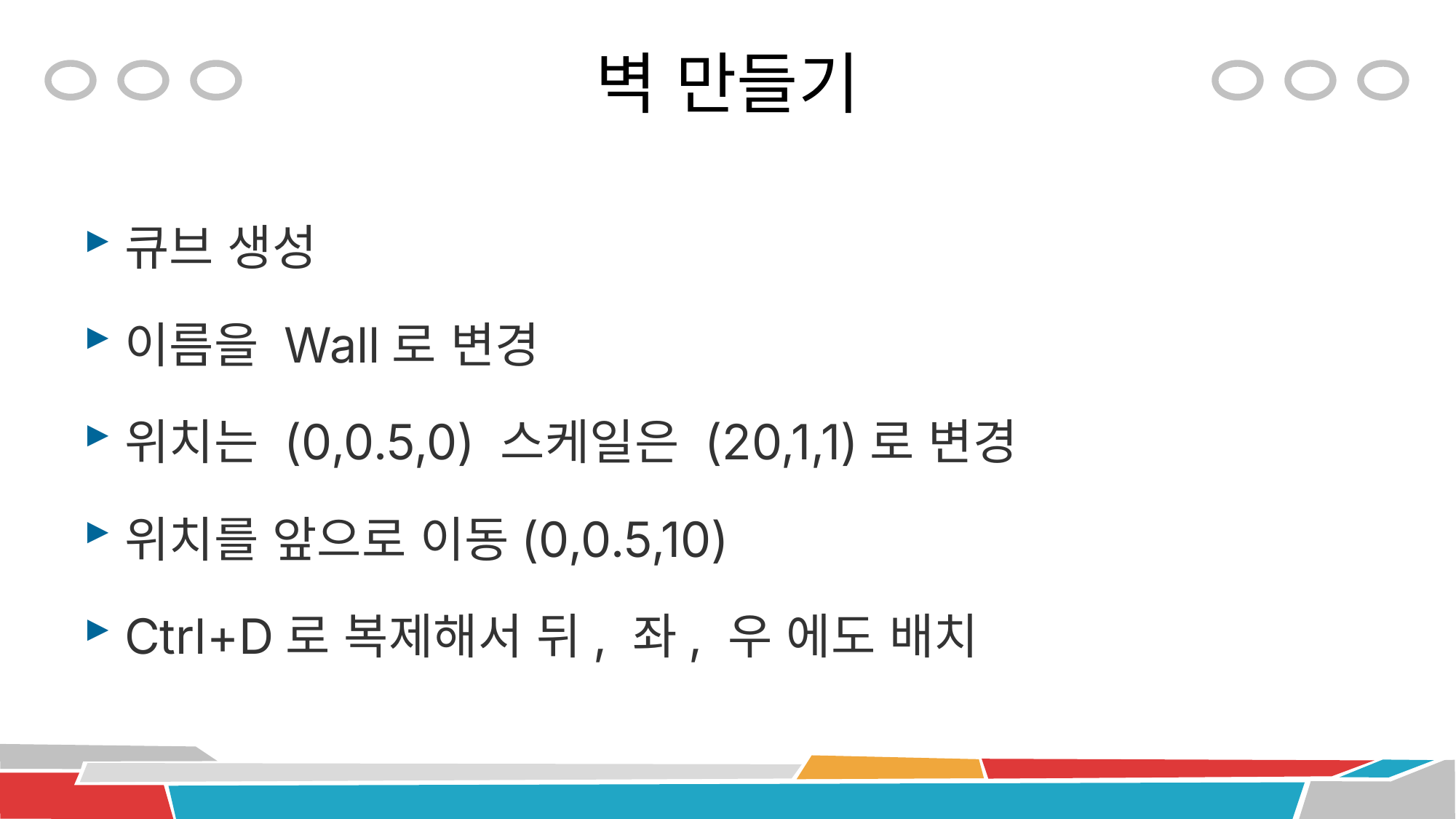

# 벽 만들기
큐브 생성
이름을 Wall로 변경
위치는 (0,0.5,0) 스케일은 (20,1,1)로 변경
위치를 앞으로 이동(0,0.5,10)
Ctrl+D로 복제해서 뒤, 좌, 우 에도 배치